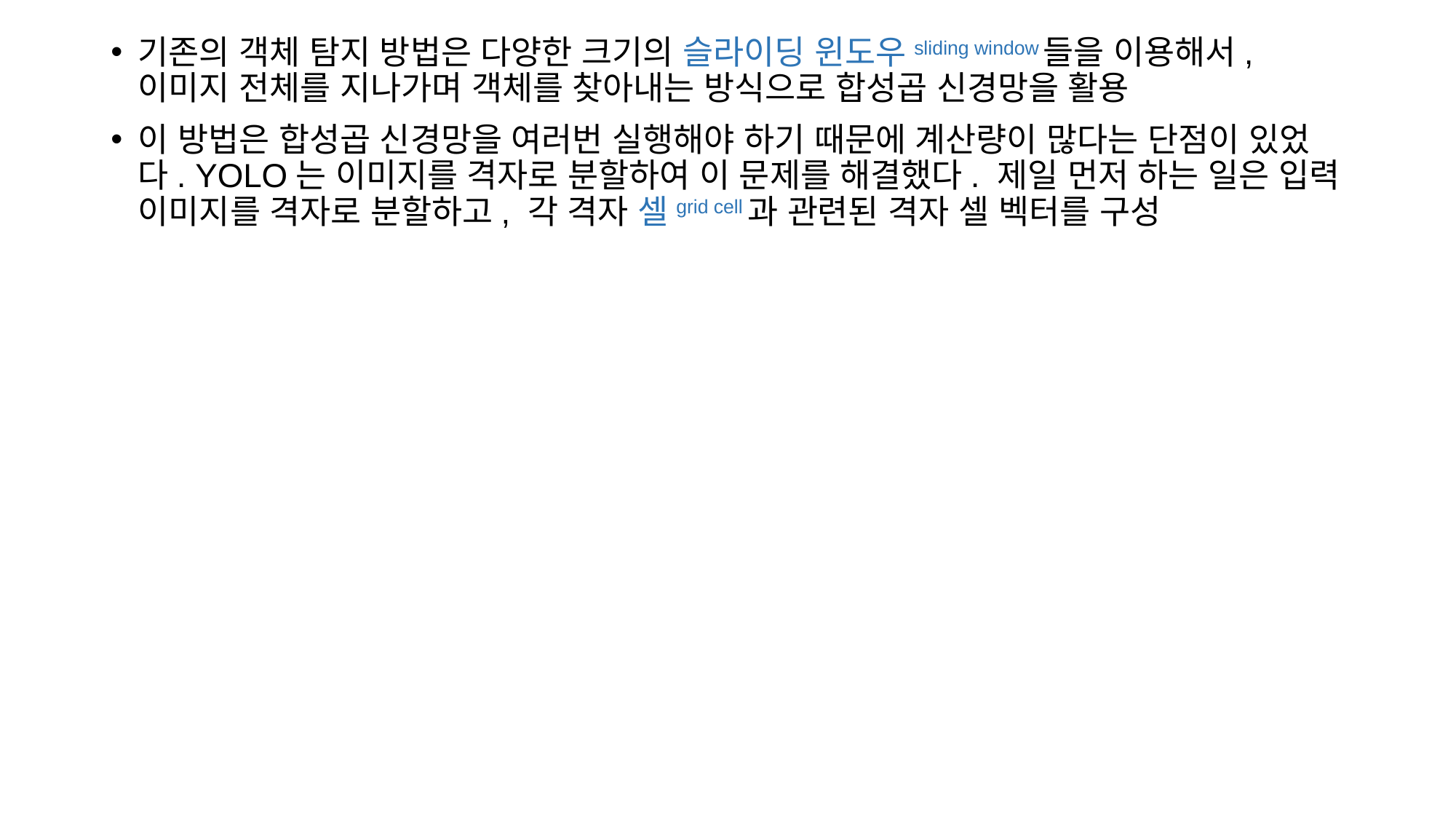

기존의 객체 탐지 방법은 다양한 크기의 슬라이딩 윈도우sliding window들을 이용해서, 이미지 전체를 지나가며 객체를 찾아내는 방식으로 합성곱 신경망을 활용
이 방법은 합성곱 신경망을 여러번 실행해야 하기 때문에 계산량이 많다는 단점이 있었다. YOLO는 이미지를 격자로 분할하여 이 문제를 해결했다. 제일 먼저 하는 일은 입력 이미지를 격자로 분할하고, 각 격자 셀grid cell과 관련된 격자 셀 벡터를 구성